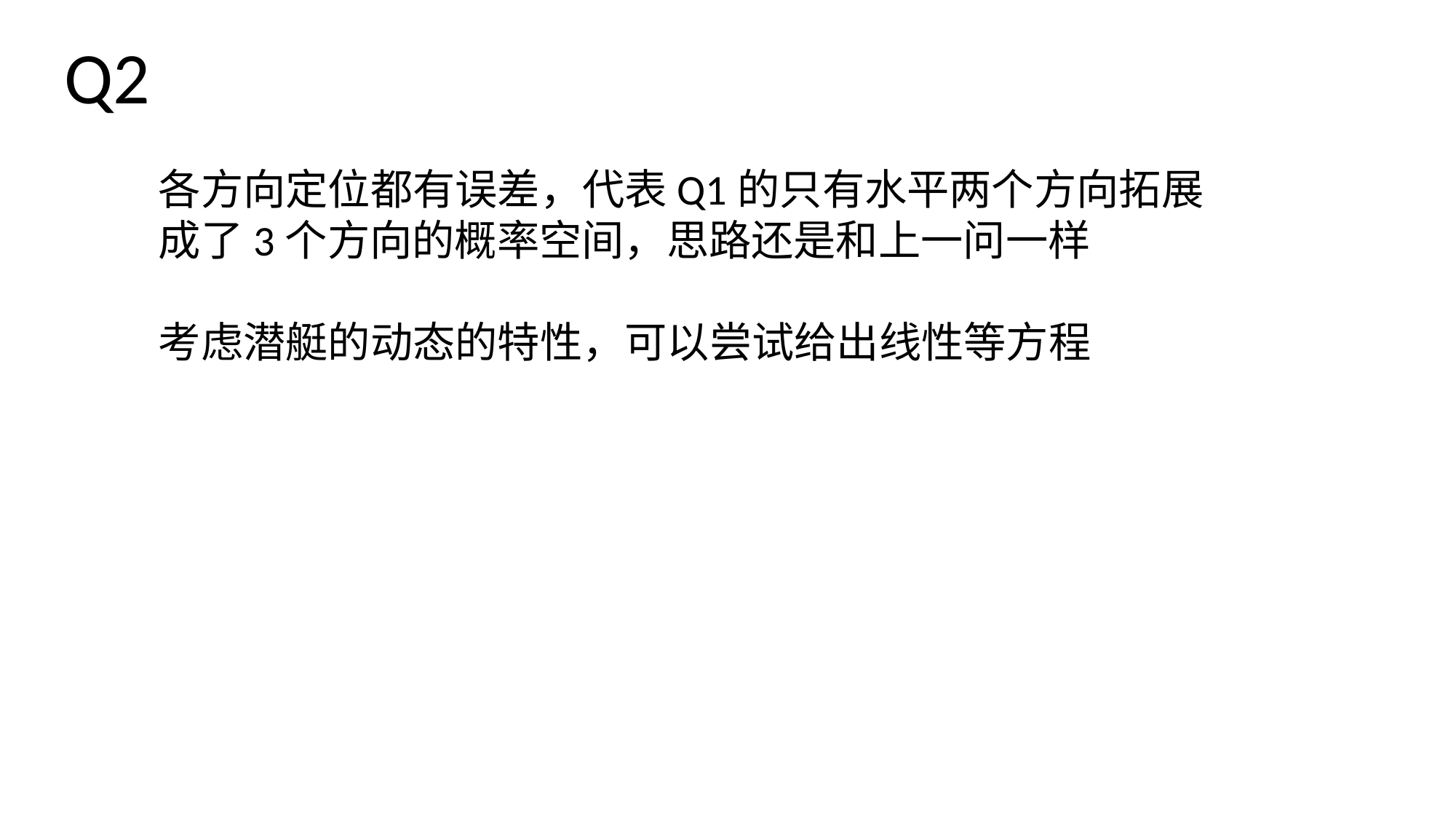

Q2
各方向定位都有误差，代表Q1的只有水平两个方向拓展成了3个方向的概率空间，思路还是和上一问一样

考虑潜艇的动态的特性，可以尝试给出线性等方程